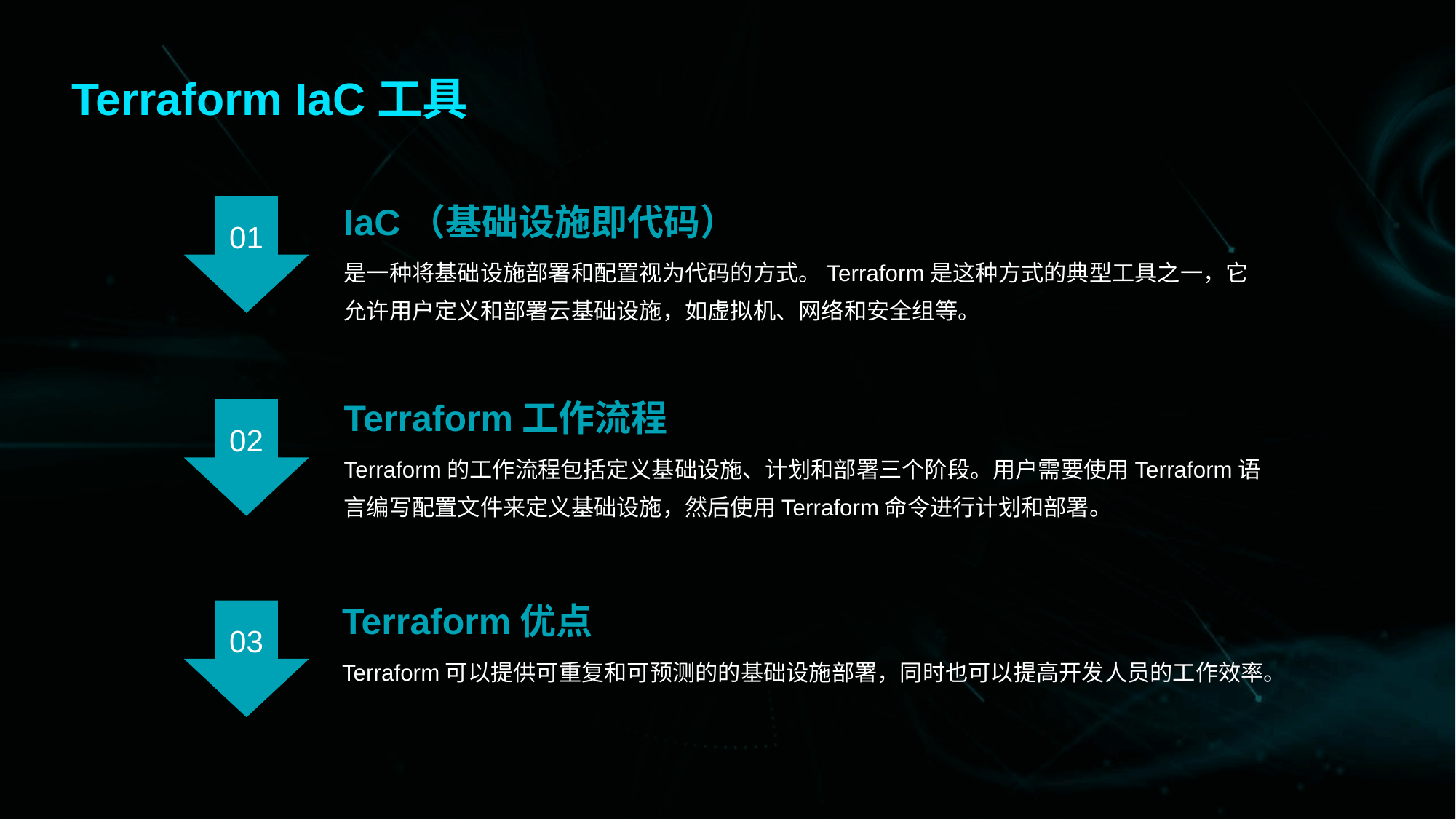

Terraform IaC工具
IaC（基础设施即代码）

01

是一种将基础设施部署和配置视为代码的方式。Terraform是这种方式的典型工具之一，它允许用户定义和部署云基础设施，如虚拟机、网络和安全组等。
Terraform工作流程

02

Terraform的工作流程包括定义基础设施、计划和部署三个阶段。用户需要使用Terraform语言编写配置文件来定义基础设施，然后使用Terraform命令进行计划和部署。
Terraform优点

03

Terraform可以提供可重复和可预测的的基础设施部署，同时也可以提高开发人员的工作效率。